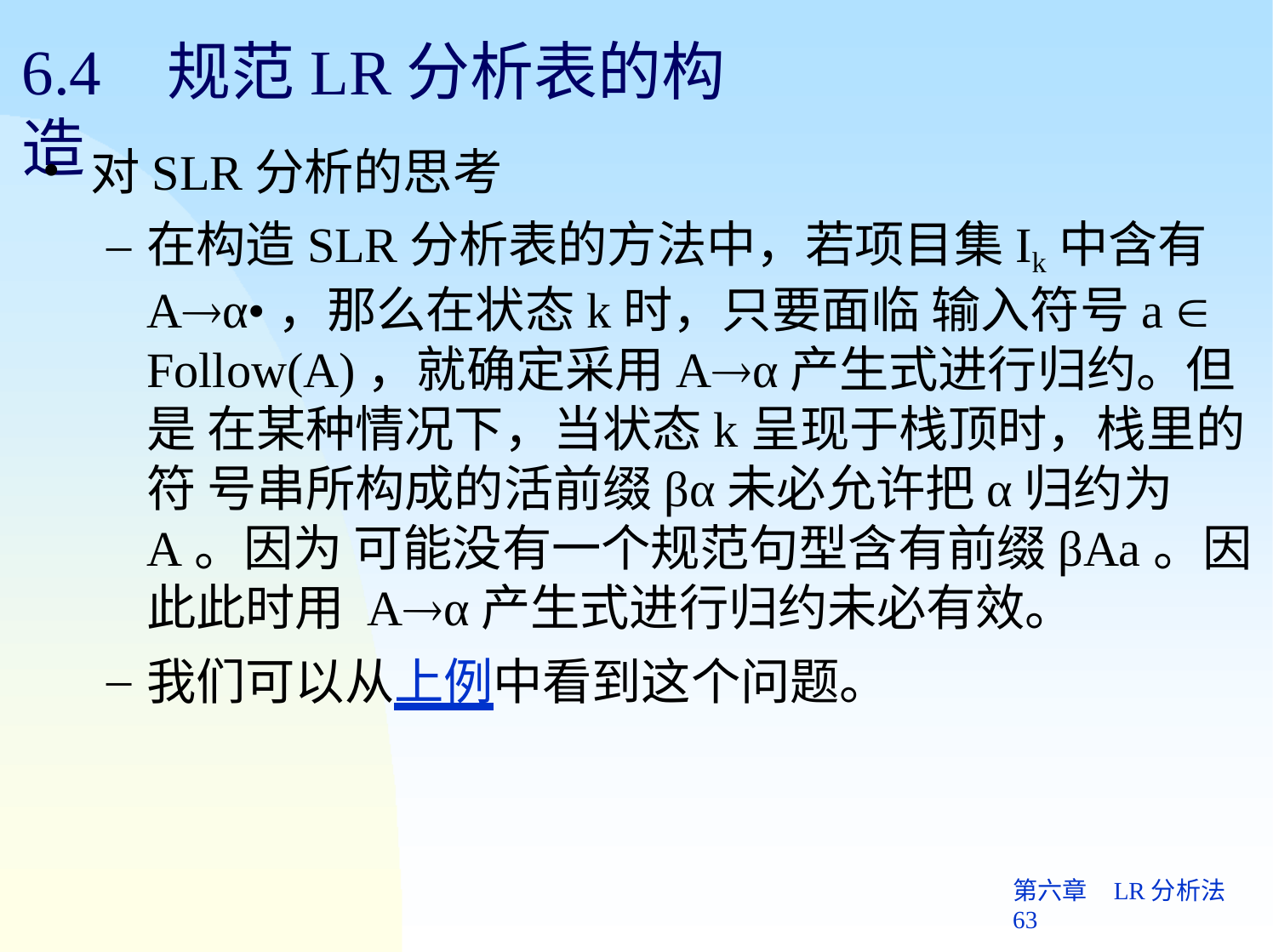

# 6.4	规范LR分析表的构造
对SLR分析的思考
在构造SLR分析表的方法中，若项目集Ik中含有 A→α•，那么在状态k时，只要面临 输入符号a ∈ Follow(A)，就确定采用A→α产生式进行归约。但是 在某种情况下，当状态k呈现于栈顶时，栈里的符 号串所构成的活前缀βα未必允许把α归约为A。因为 可能没有一个规范句型含有前缀βAa。因此此时用 A→α产生式进行归约未必有效。
我们可以从上例中看到这个问题。
第六章	LR分析法 63